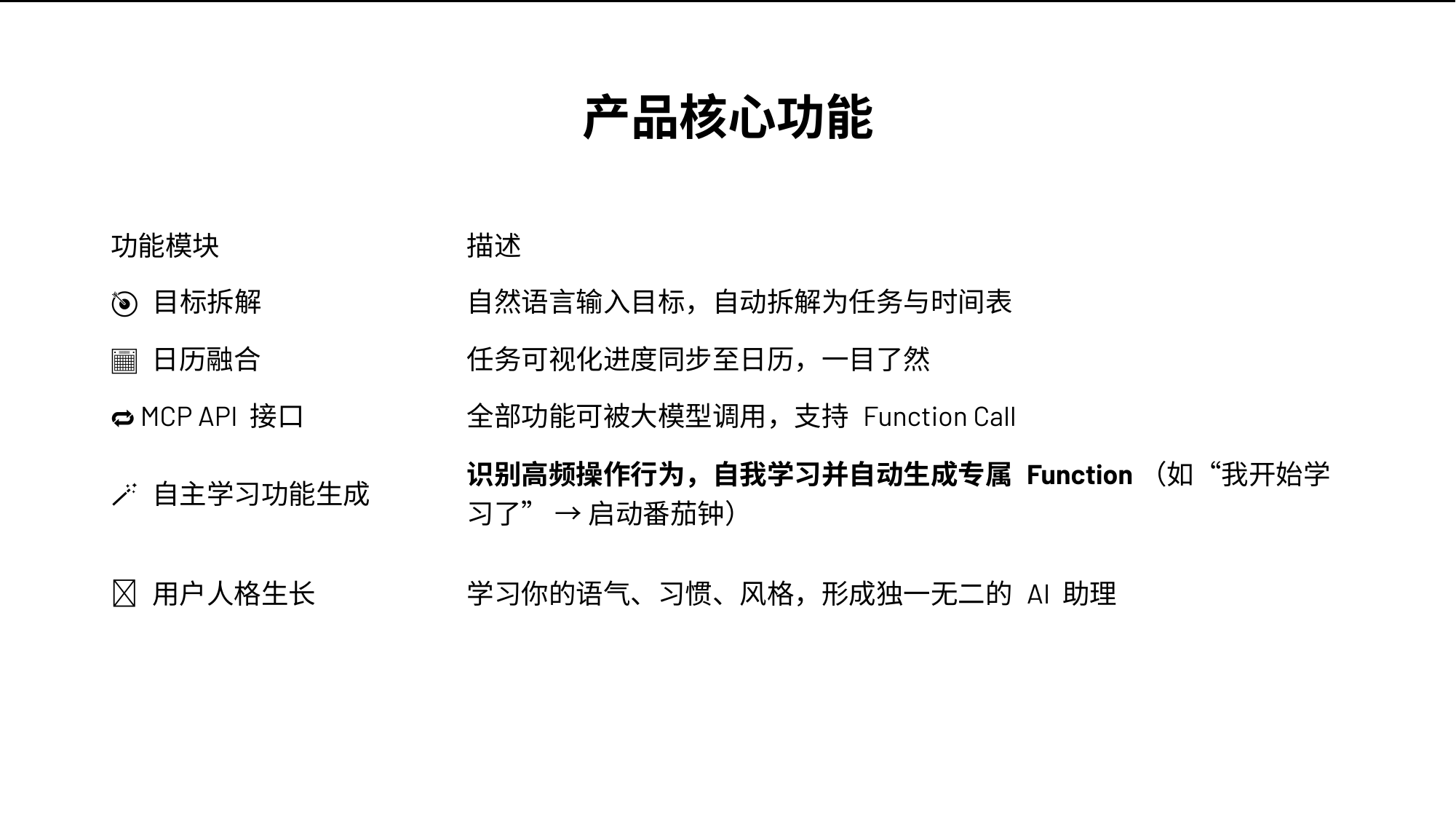

# 产品核心功能
| 功能模块 | 描述 |
| --- | --- |
| 🎯 目标拆解 | 自然语言输入目标，自动拆解为任务与时间表 |
| 📅 日历融合 | 任务可视化进度同步至日历，一目了然 |
| 🔁 MCP API 接口 | 全部功能可被大模型调用，支持 Function Call |
| 🪄 自主学习功能生成 | 识别高频操作行为，自我学习并自动生成专属 Function（如“我开始学习了” → 启动番茄钟） |
| 🧬 用户人格生长 | 学习你的语气、习惯、风格，形成独一无二的 AI 助理 |